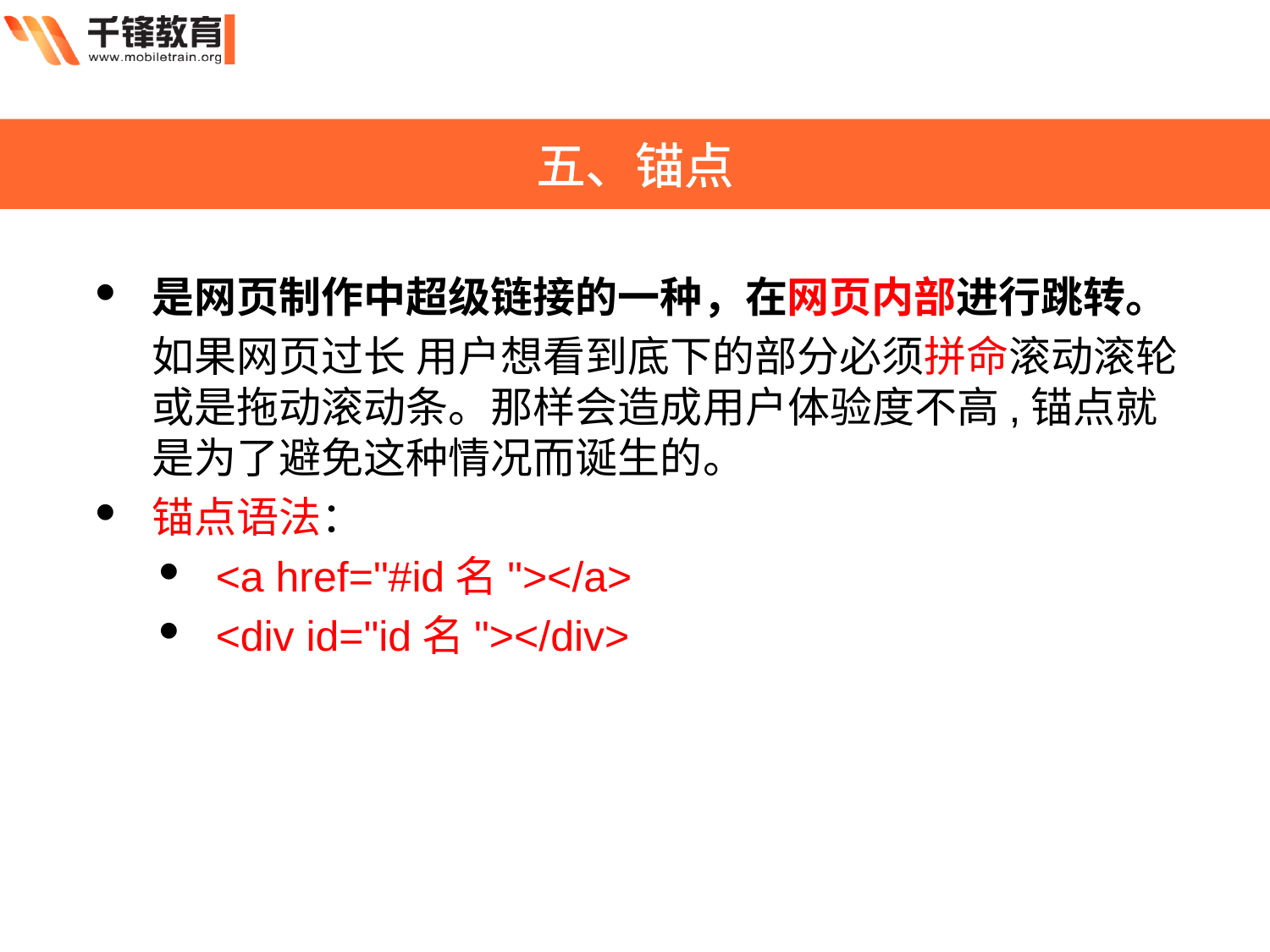

五、锚点
是网页制作中超级链接的一种，在网页内部进行跳转。
	如果网页过长 用户想看到底下的部分必须拼命滚动滚轮或是拖动滚动条。那样会造成用户体验度不高,锚点就是为了避免这种情况而诞生的。
锚点语法：
<a href="#id名"></a>
<div id="id名"></div>